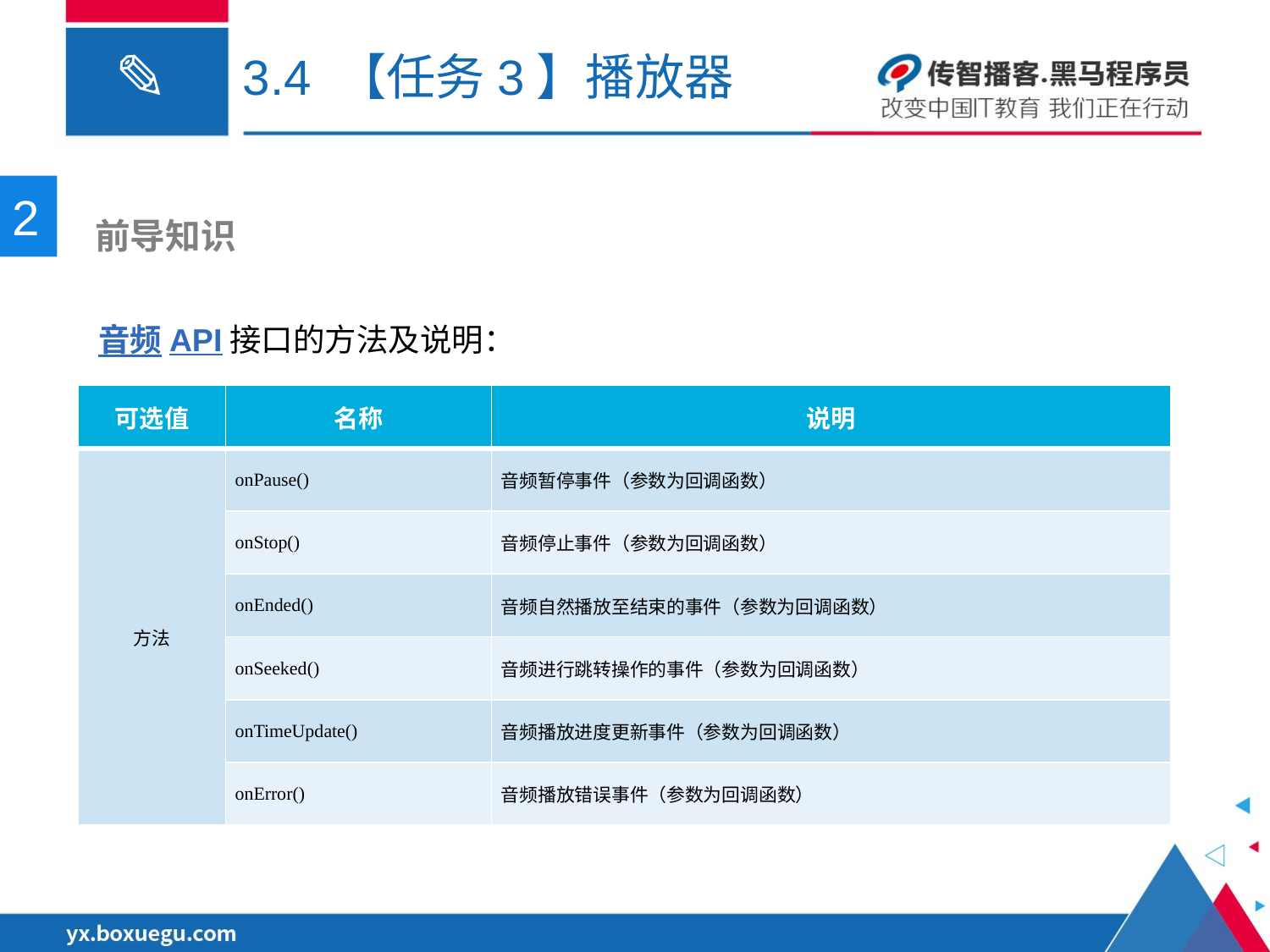

# 3.4 【任务3】播放器

2
  前导知识
音频API接口的方法及说明：
| 可选值 | 名称 | 说明 |
| --- | --- | --- |
| 方法 | onPause() | 音频暂停事件（参数为回调函数） |
|  | onStop() | 音频停止事件（参数为回调函数） |
|  | onEnded() | 音频自然播放至结束的事件（参数为回调函数） |
|  | onSeeked() | 音频进行跳转操作的事件（参数为回调函数） |
|  | onTimeUpdate() | 音频播放进度更新事件（参数为回调函数） |
|  | onError() | 音频播放错误事件（参数为回调函数） |